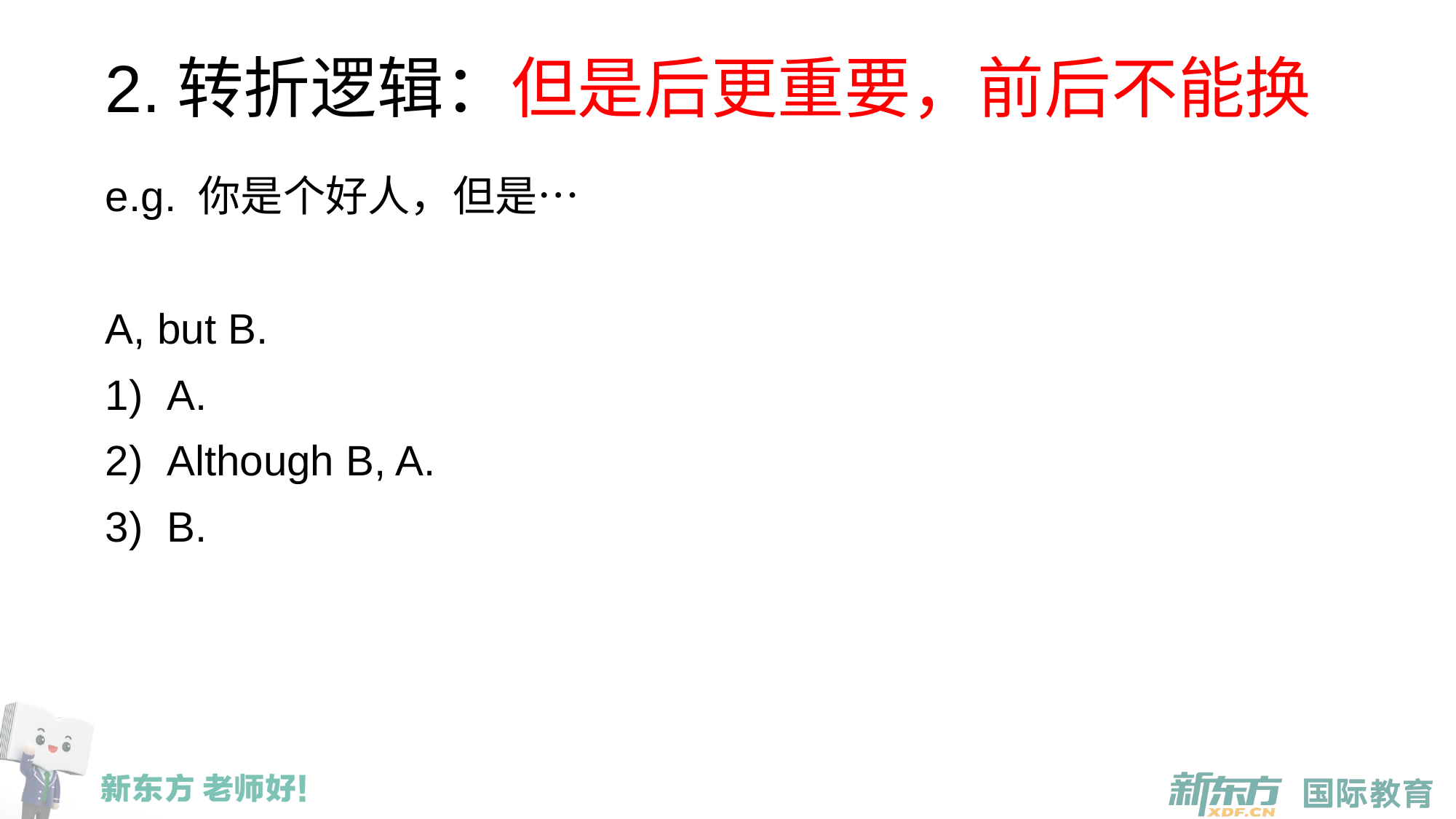

# 2.转折逻辑：但是后更重要，前后不能换
e.g. 你是个好人，但是…

A, but B.
A.
Although B, A.
B.